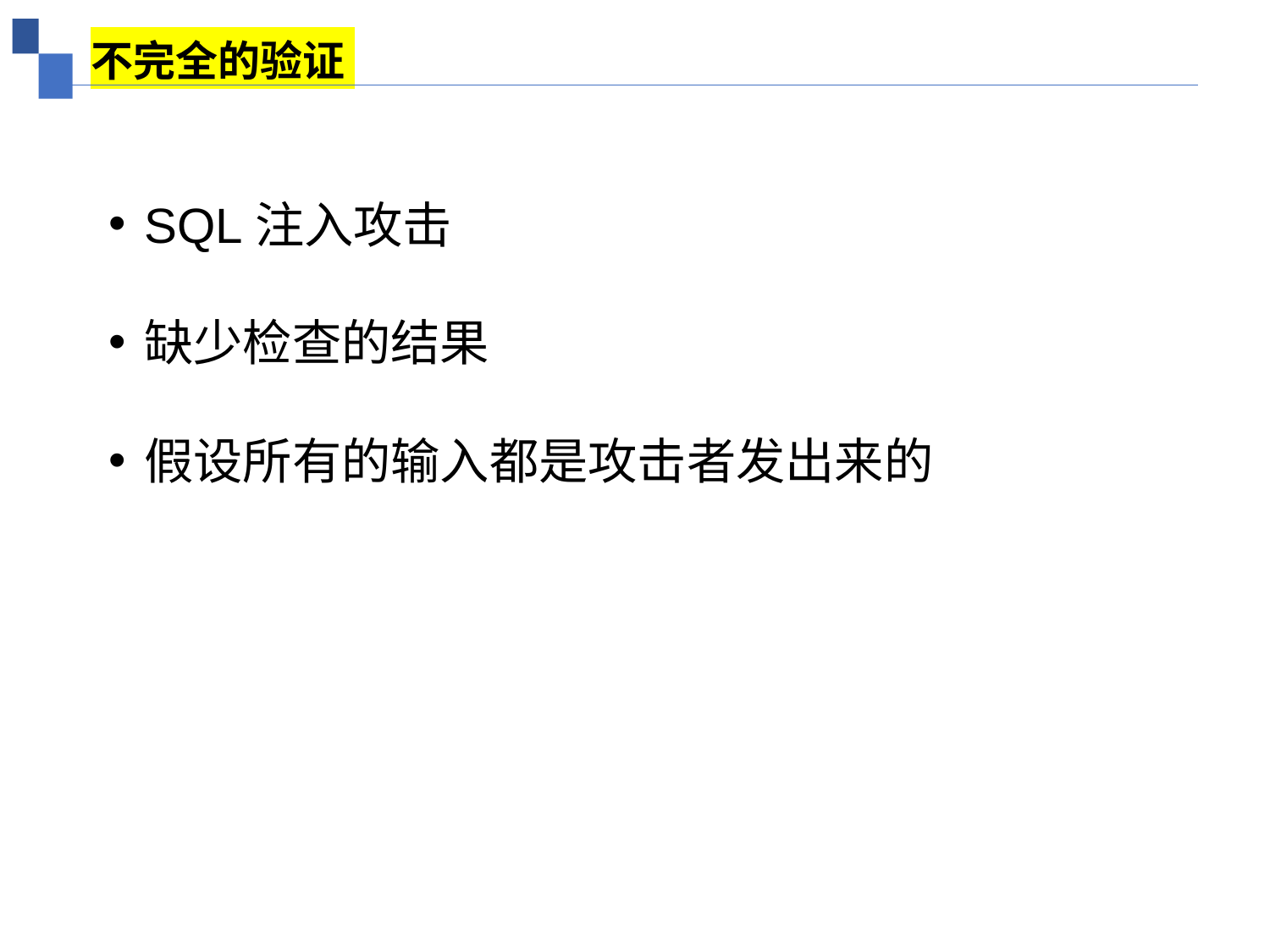

不完全的验证
SQL注入攻击
缺少检查的结果
假设所有的输入都是攻击者发出来的
2